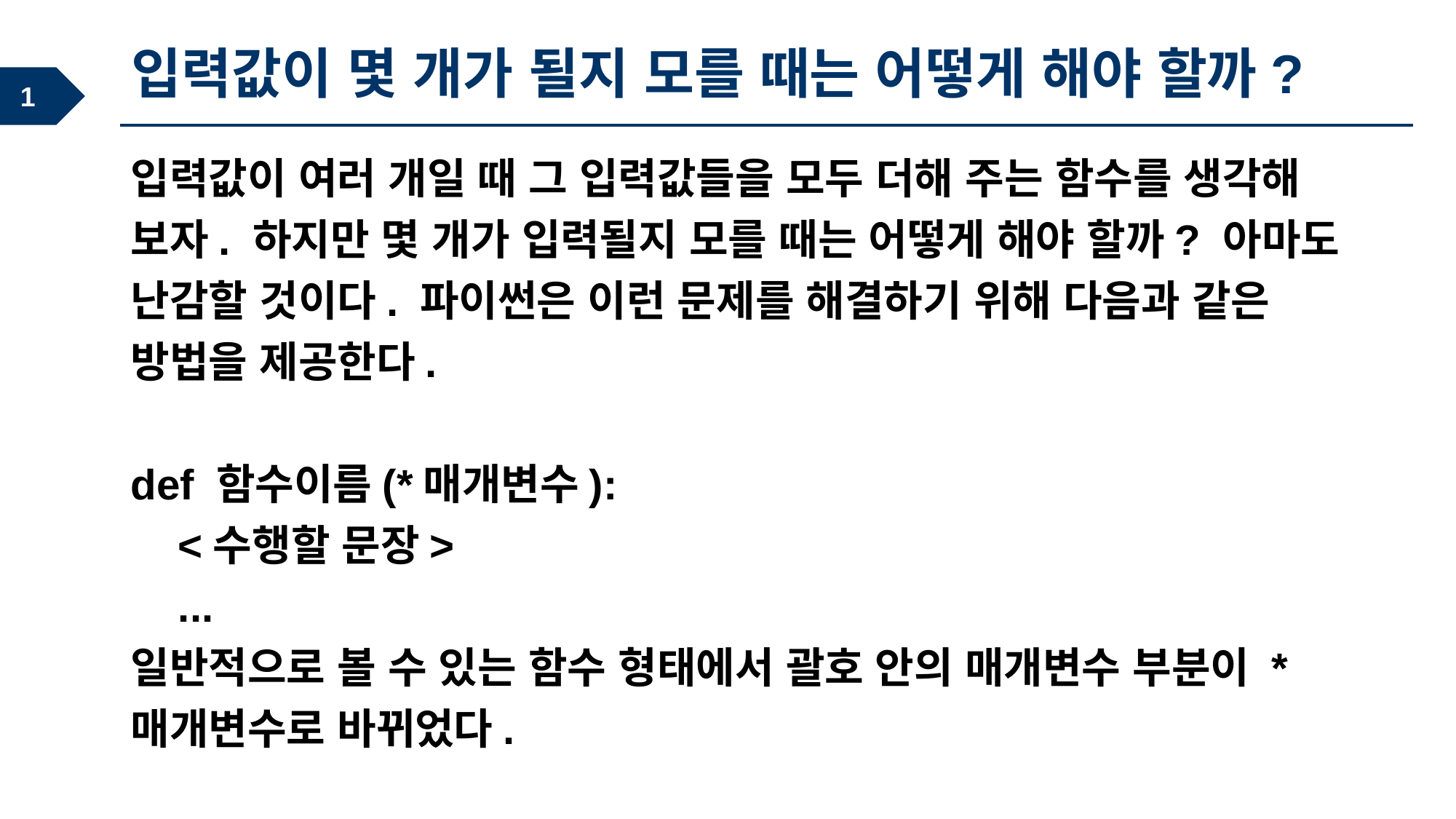

입력값이 몇 개가 될지 모를 때는 어떻게 해야 할까?
입력값이 여러 개일 때 그 입력값들을 모두 더해 주는 함수를 생각해 보자. 하지만 몇 개가 입력될지 모를 때는 어떻게 해야 할까? 아마도 난감할 것이다. 파이썬은 이런 문제를 해결하기 위해 다음과 같은 방법을 제공한다.

def 함수이름(*매개변수):
    <수행할 문장>
    ...
일반적으로 볼 수 있는 함수 형태에서 괄호 안의 매개변수 부분이 *매개변수로 바뀌었다.